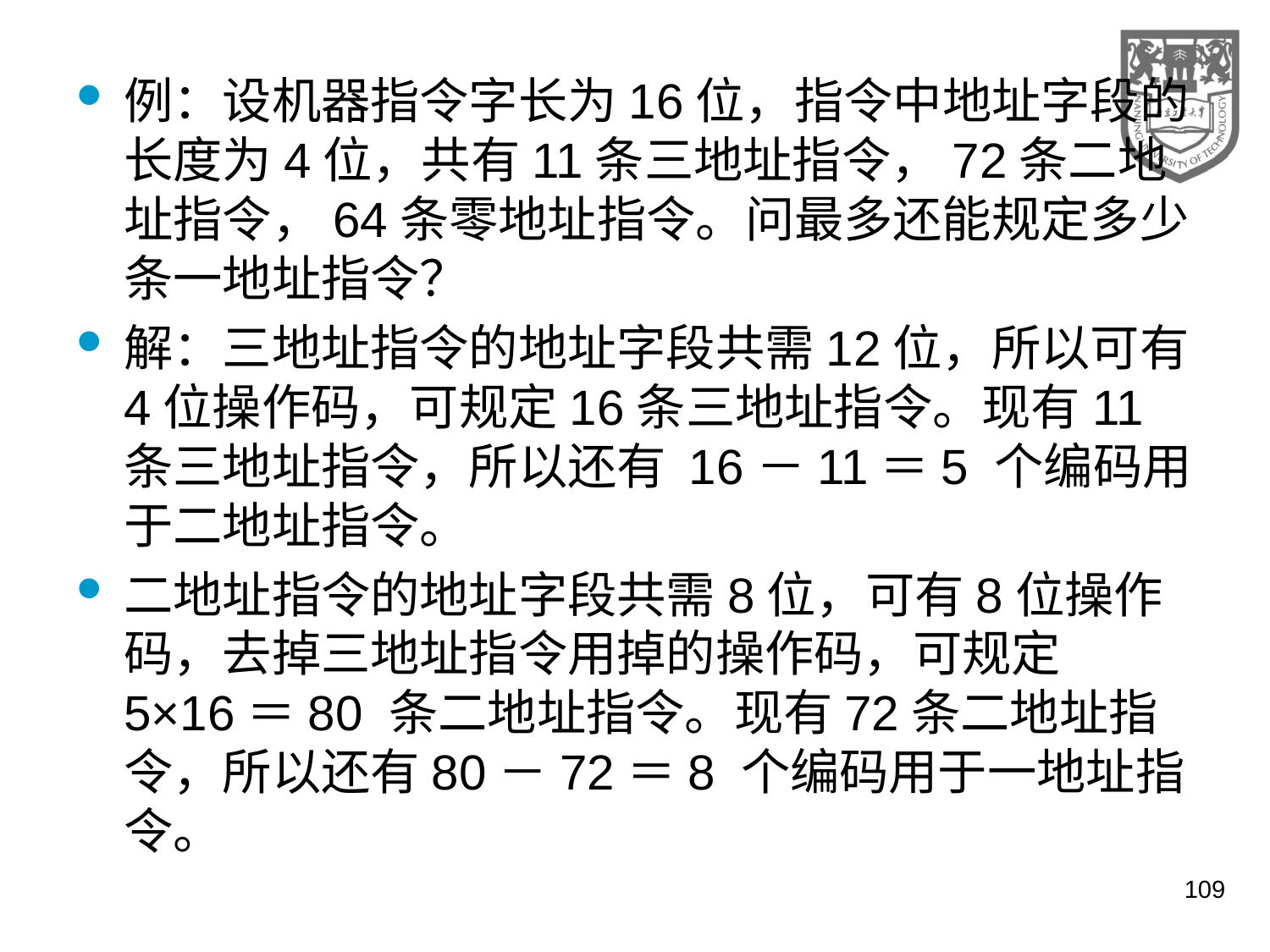

例：设机器指令字长为16位，指令中地址字段的长度为4位，共有11条三地址指令，72条二地址指令，64条零地址指令。问最多还能规定多少条一地址指令？
解：三地址指令的地址字段共需12位，所以可有4位操作码，可规定16条三地址指令。现有11条三地址指令，所以还有 16－11＝5 个编码用于二地址指令。
二地址指令的地址字段共需8位，可有8位操作码，去掉三地址指令用掉的操作码，可规定
5×16＝80 条二地址指令。现有72条二地址指令，所以还有80－72＝8 个编码用于一地址指令。
109